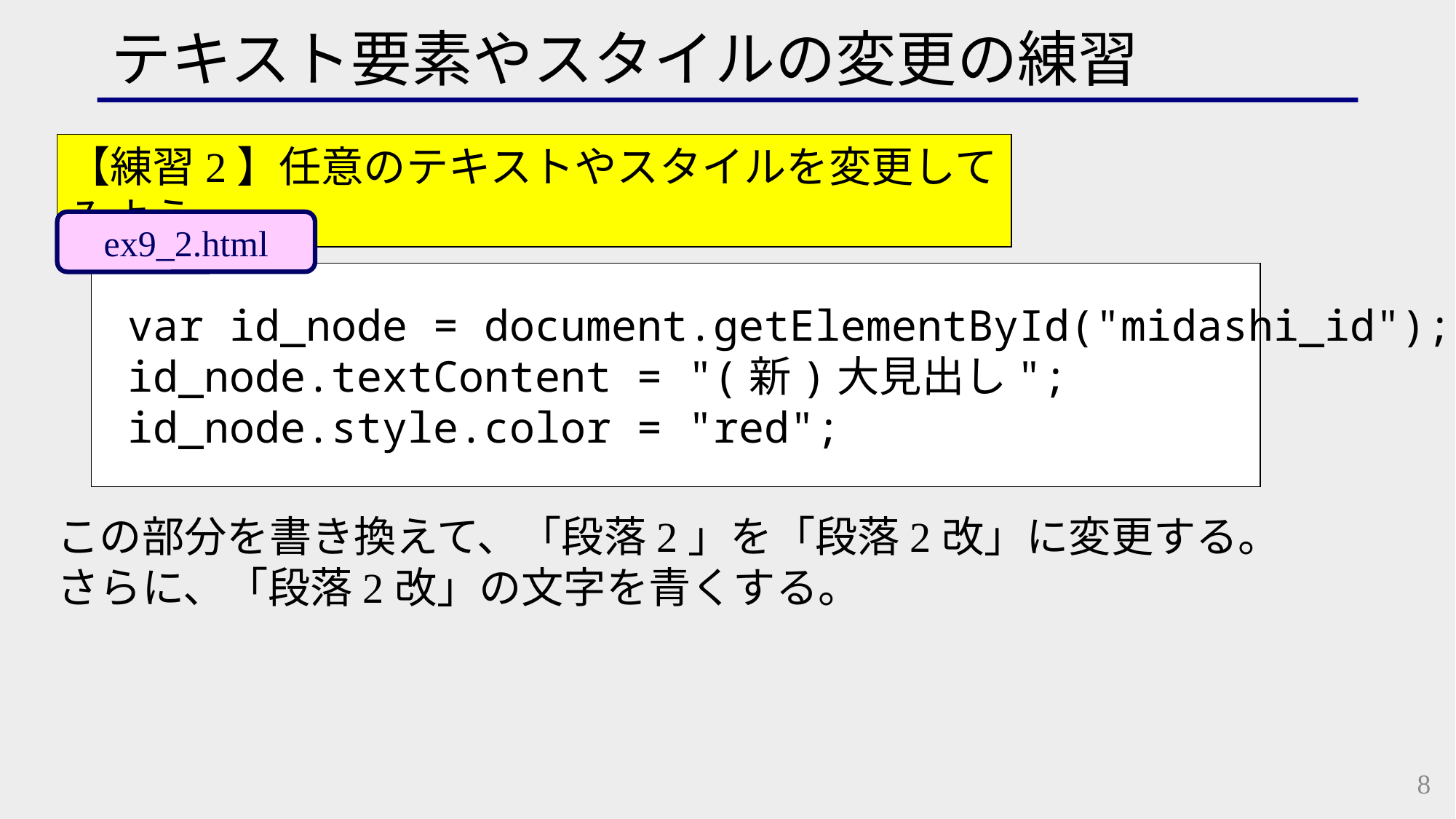

テキスト要素やスタイルの変更の練習
【練習2】任意のテキストやスタイルを変更してみよう
ex9_2.html
 var id_node = document.getElementById("midashi_id");
 id_node.textContent = "(新)大見出し";
 id_node.style.color = "red";
この部分を書き換えて、「段落2」を「段落2改」に変更する。
さらに、「段落2改」の文字を青くする。
8